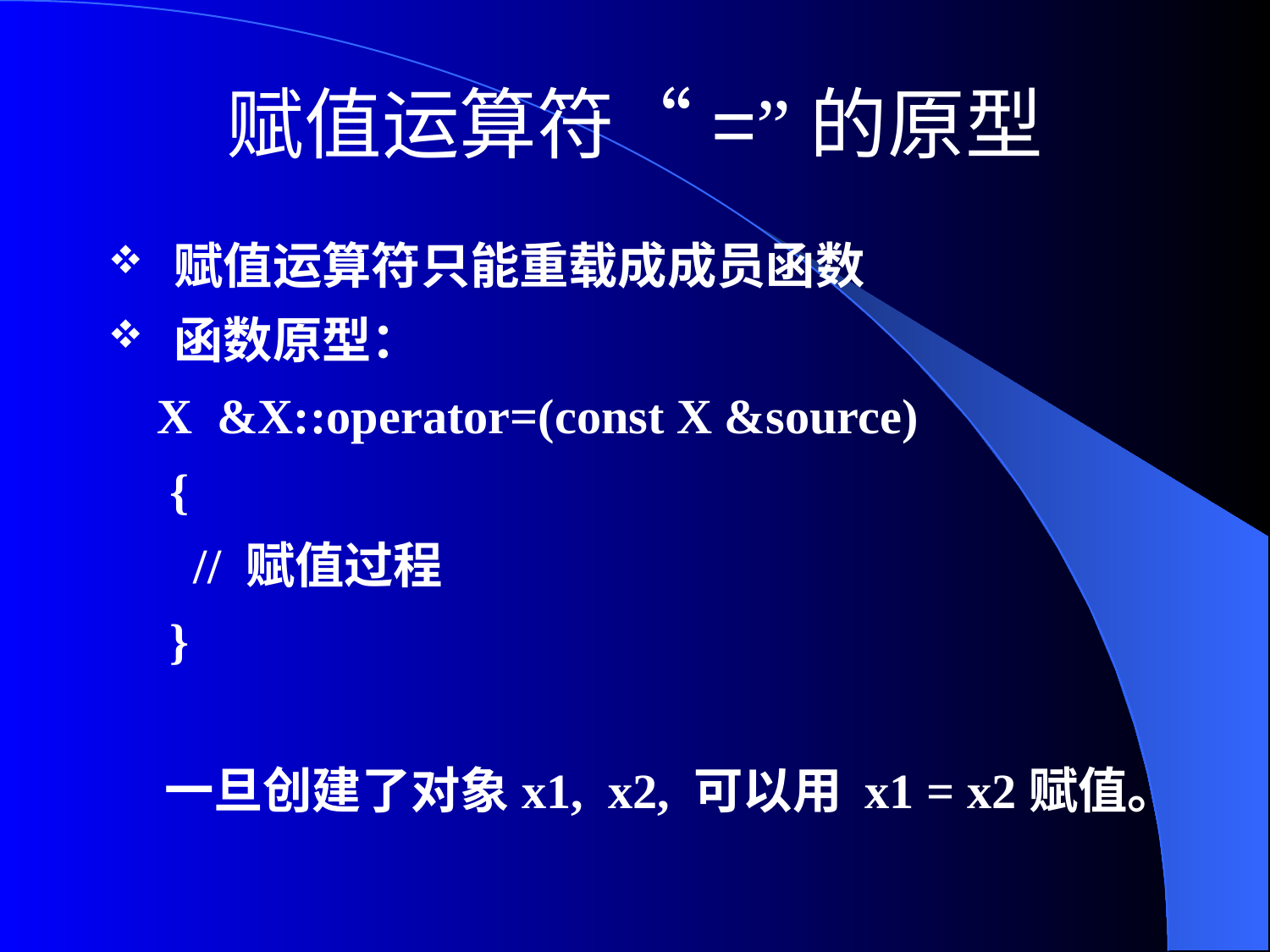

# 赋值运算符“=”的原型
赋值运算符只能重载成成员函数
函数原型：
    X  &X::operator=(const X &source)
     {
       // 赋值过程
     }

    一旦创建了对象x1,  x2, 可以用 x1 = x2赋值。